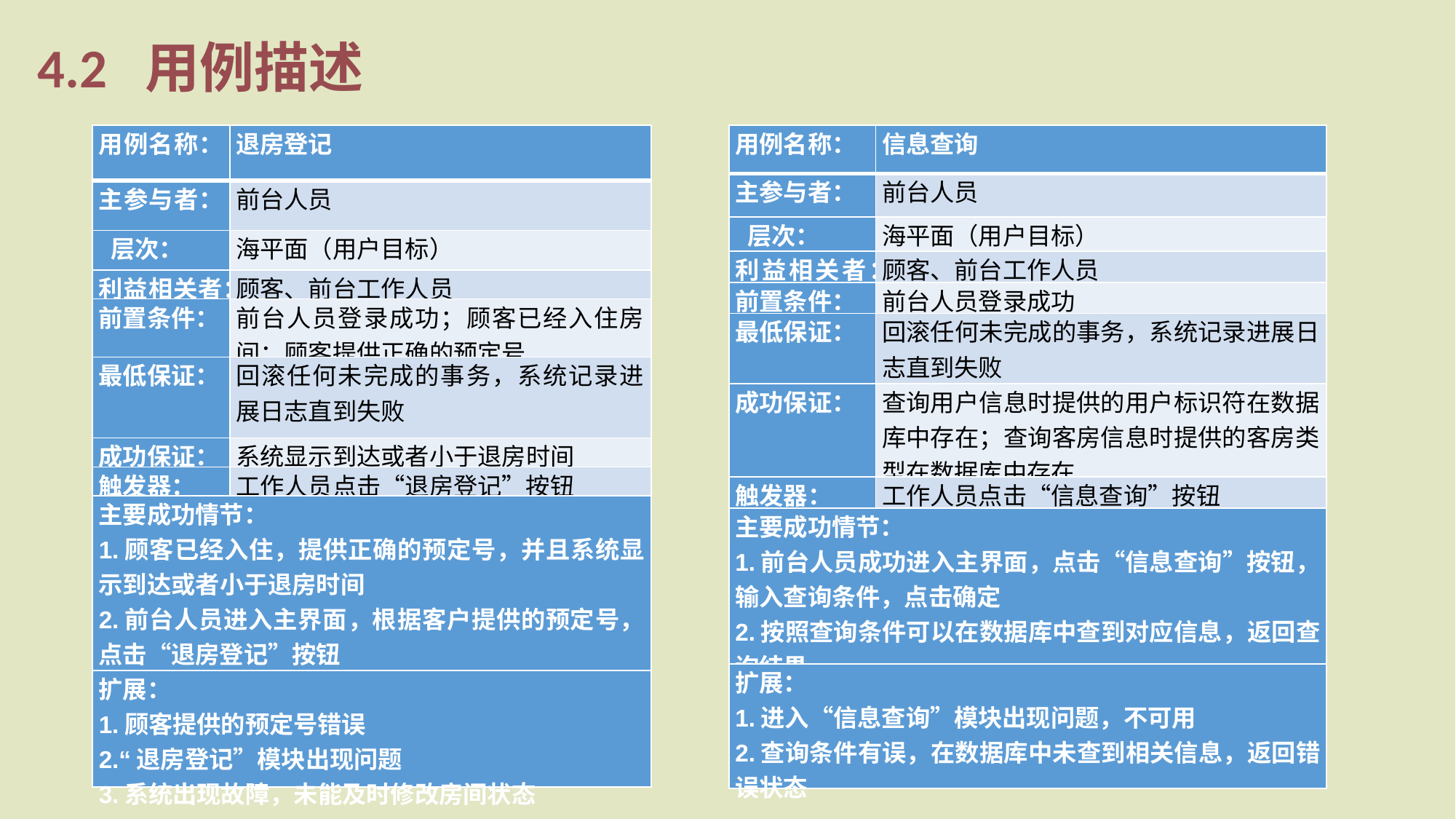

4.2  用例描述
| 用例名称： | 信息查询 |
| --- | --- |
| 主参与者： | 前台人员 |
| 层次： | 海平面（用户目标） |
| 利益相关者： | 顾客、前台工作人员 |
| 前置条件： | 前台人员登录成功 |
| 最低保证： | 回滚任何未完成的事务，系统记录进展日志直到失败 |
| 成功保证： | 查询用户信息时提供的用户标识符在数据库中存在；查询客房信息时提供的客房类型在数据库中存在 |
| 触发器： | 工作人员点击“信息查询”按钮 |
| 主要成功情节： 1.前台人员成功进入主界面，点击“信息查询”按钮，输入查询条件，点击确定 2.按照查询条件可以在数据库中查到对应信息，返回查询结果 |  |
| 扩展： 1.进入“信息查询”模块出现问题，不可用 2.查询条件有误，在数据库中未查到相关信息，返回错误状态 |  |
| 用例名称： | 退房登记 |
| --- | --- |
| 主参与者： | 前台人员 |
| 层次： | 海平面（用户目标） |
| 利益相关者： | 顾客、前台工作人员 |
| 前置条件： | 前台人员登录成功；顾客已经入住房间；顾客提供正确的预定号 |
| 最低保证： | 回滚任何未完成的事务，系统记录进展日志直到失败 |
| 成功保证： | 系统显示到达或者小于退房时间 |
| 触发器： | 工作人员点击“退房登记”按钮 |
| 主要成功情节： 1.顾客已经入住，提供正确的预定号，并且系统显示到达或者小于退房时间 2.前台人员进入主界面，根据客户提供的预定号，点击“退房登记”按钮 3.系统修改房间状态 |  |
| 扩展： 1.顾客提供的预定号错误 2.“退房登记”模块出现问题 3.系统出现故障，未能及时修改房间状态 |  |